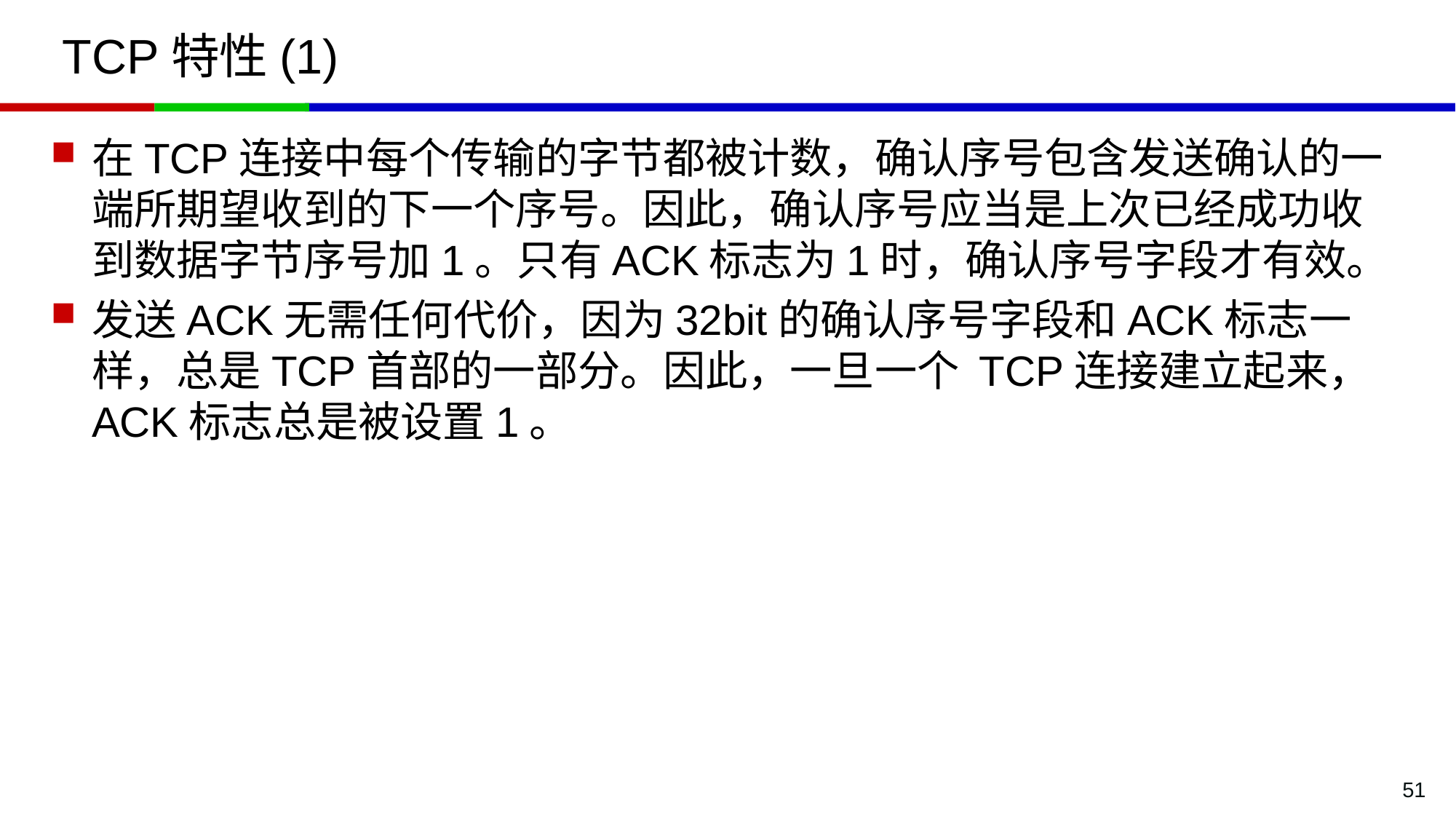

# TCP特性(1)
在TCP连接中每个传输的字节都被计数，确认序号包含发送确认的一端所期望收到的下一个序号。因此，确认序号应当是上次已经成功收到数据字节序号加1。只有ACK标志为1时，确认序号字段才有效。
发送ACK无需任何代价，因为32bit的确认序号字段和ACK标志一样，总是TCP首部的一部分。因此，一旦一个 TCP连接建立起来，ACK标志总是被设置1。
51